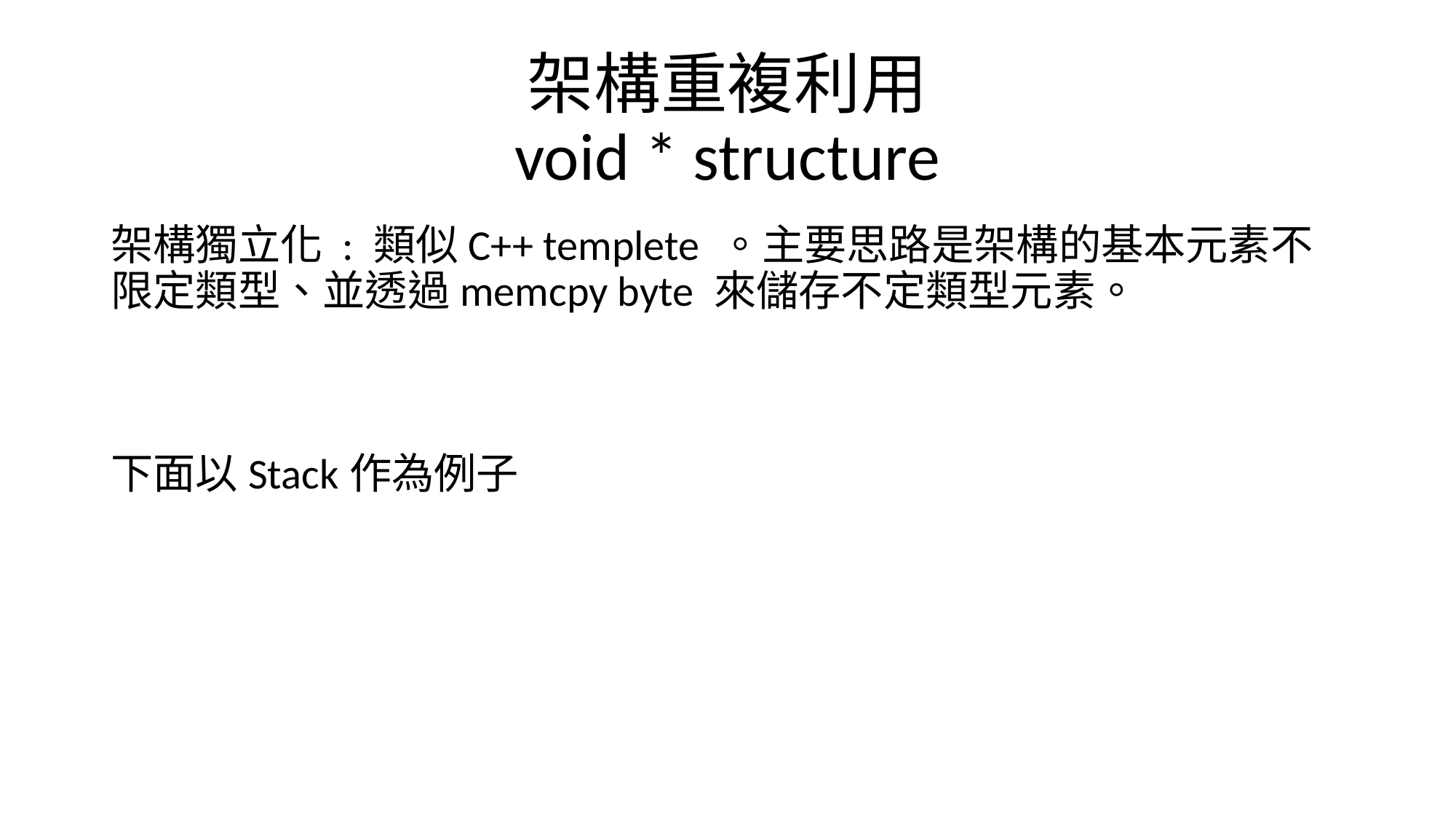

# 架構重複利用 void * structure
架構獨立化 : 類似C++ templete 。主要思路是架構的基本元素不限定類型、並透過memcpy byte 來儲存不定類型元素。

下面以Stack作為例子